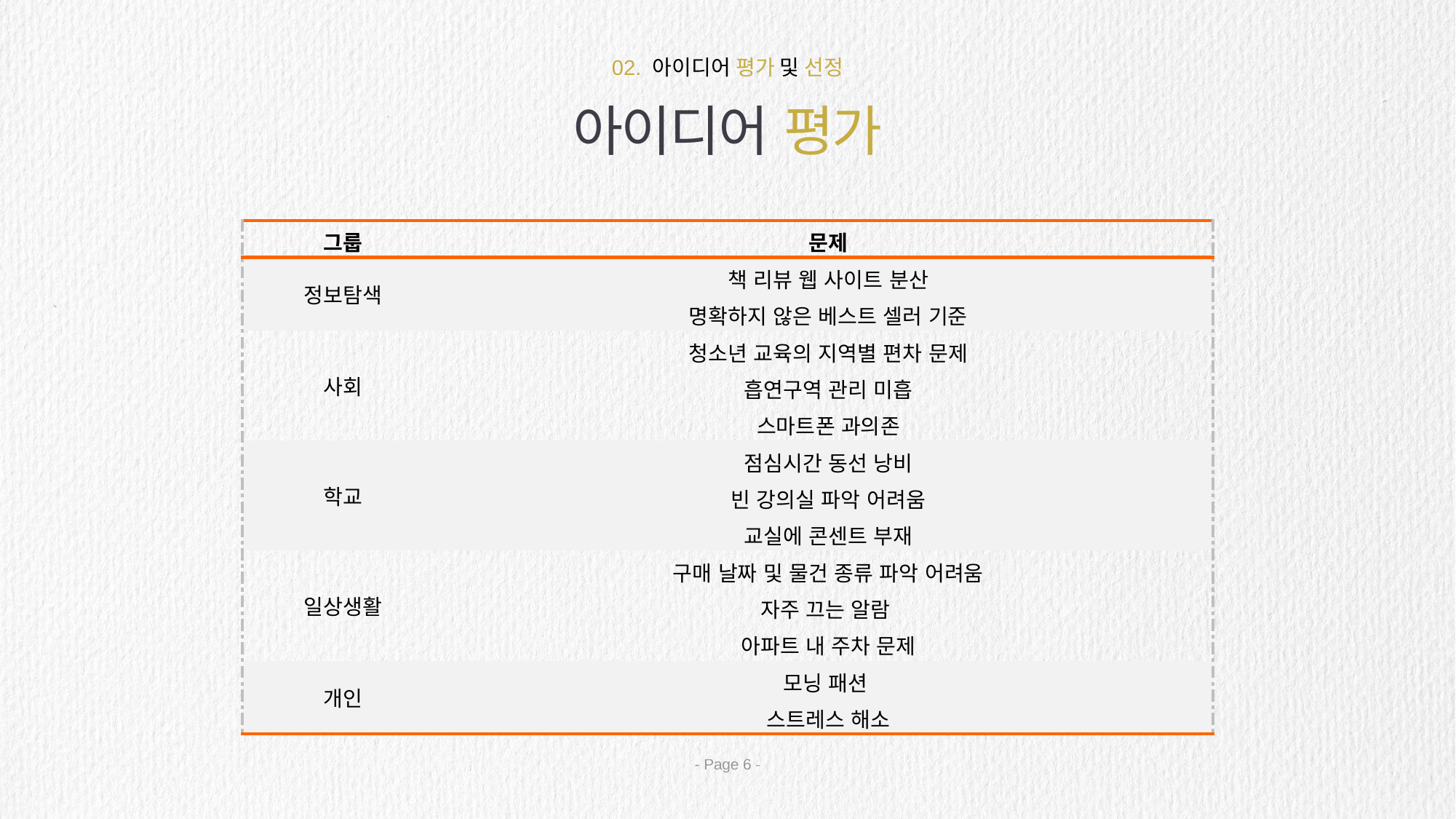

02. 아이디어 평가 및 선정
아이디어 평가
| 그룹 | 문제 |
| --- | --- |
| 정보탐색 | 책 리뷰 웹 사이트 분산 |
|  | 명확하지 않은 베스트 셀러 기준 |
| 사회 | 청소년 교육의 지역별 편차 문제 |
|  | 흡연구역 관리 미흡 |
|  | 스마트폰 과의존 |
| 학교 | 점심시간 동선 낭비 |
|  | 빈 강의실 파악 어려움 |
|  | 교실에 콘센트 부재 |
| 일상생활 | 구매 날짜 및 물건 종류 파악 어려움 |
|  | 자주 끄는 알람 |
|  | 아파트 내 주차 문제 |
| 개인 | 모닝 패션 |
|  | 스트레스 해소 |